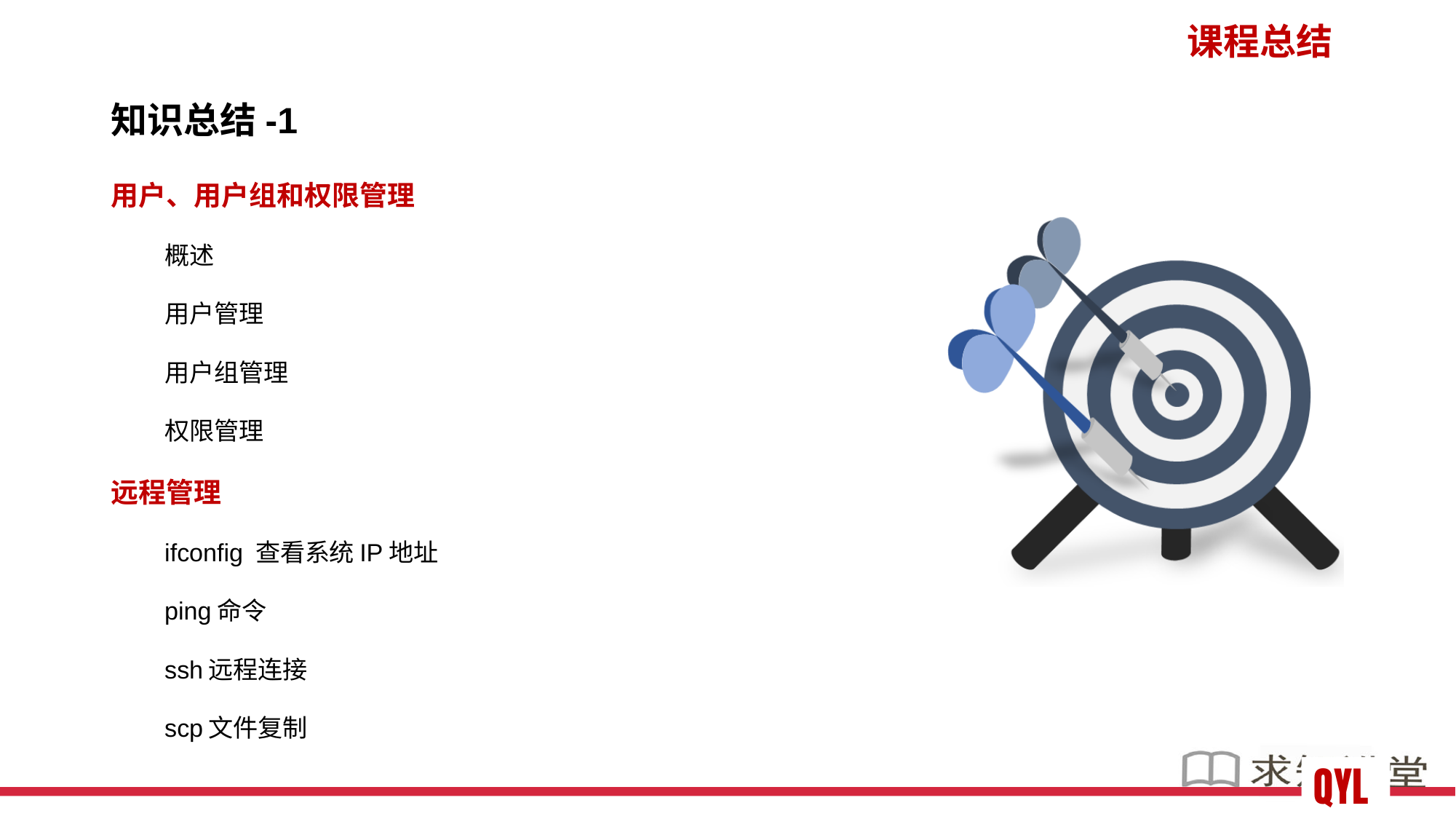

知识总结-1
用户、用户组和权限管理
概述
用户管理
用户组管理
权限管理
远程管理
ifconfig 查看系统IP地址
ping命令
ssh远程连接
scp文件复制